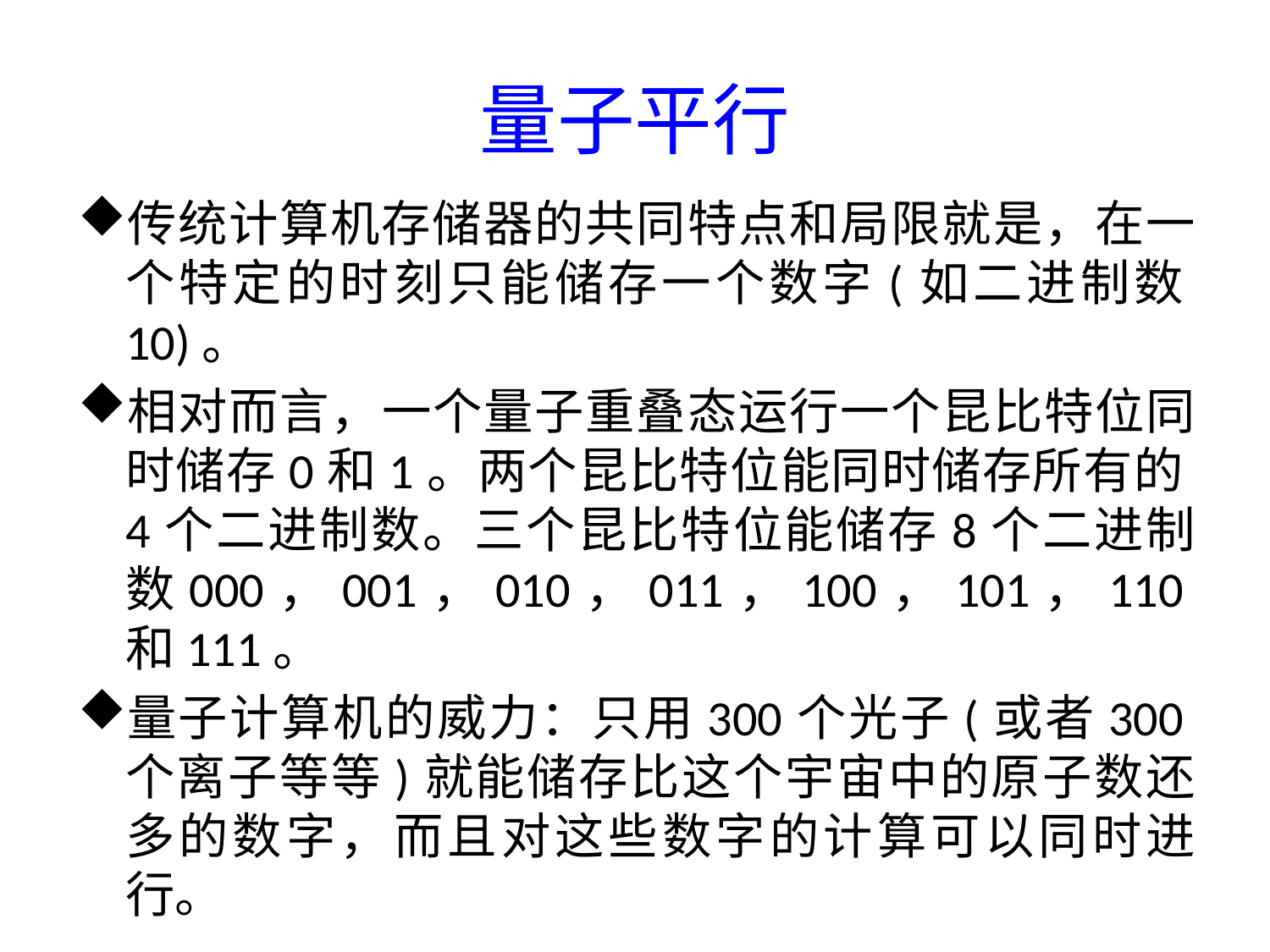

# 量子平行
传统计算机存储器的共同特点和局限就是，在一个特定的时刻只能储存一个数字(如二进制数10)。
相对而言，一个量子重叠态运行一个昆比特位同时储存0和1。两个昆比特位能同时储存所有的4个二进制数。三个昆比特位能储存8个二进制数000，001，010，011，100，101，110和111。
量子计算机的威力：只用300个光子(或者300个离子等等)就能储存比这个宇宙中的原子数还多的数字，而且对这些数字的计算可以同时进行。